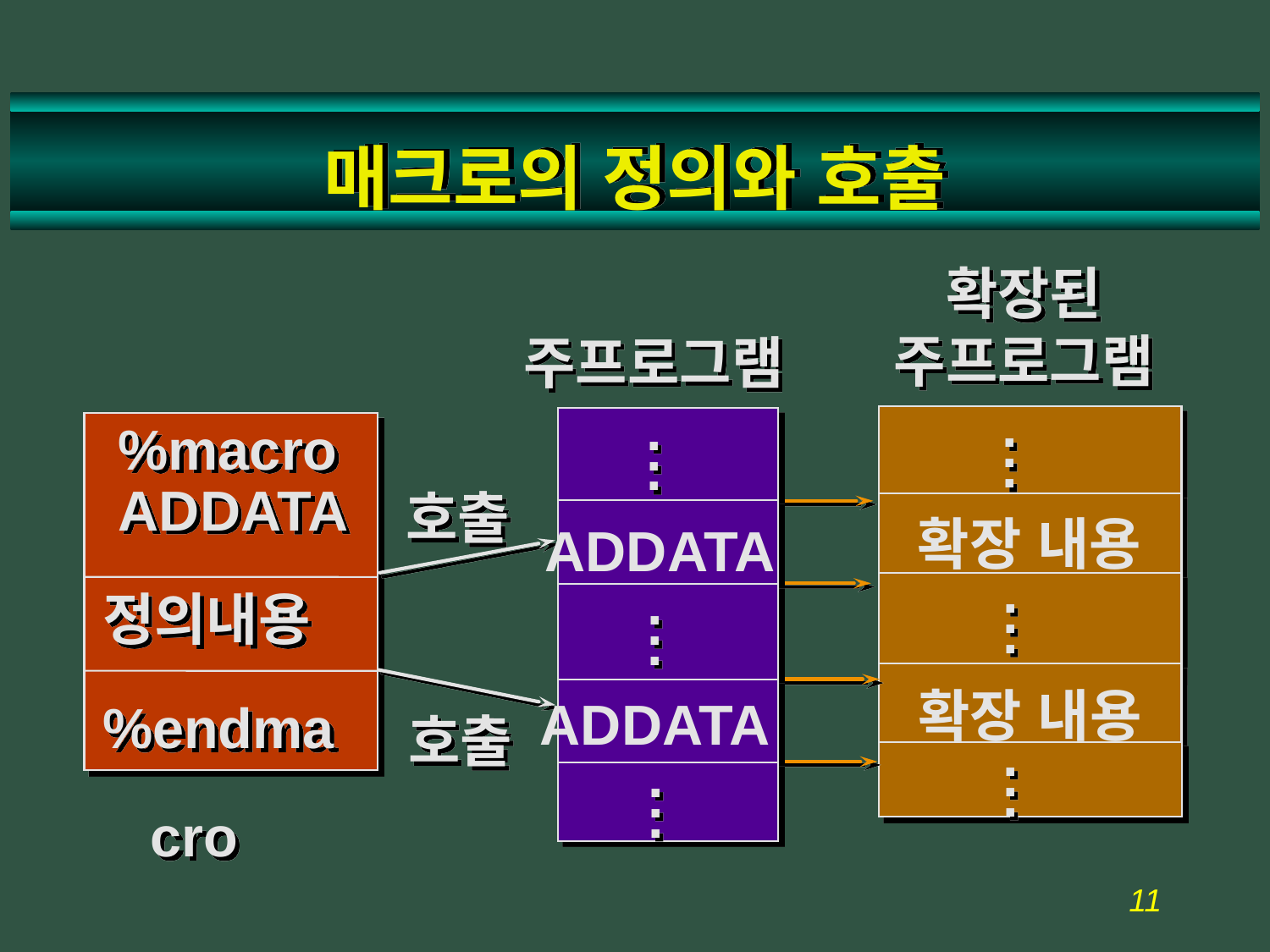

# 매크로의 정의와 호출
확장된
주프로그램
주프로그램

 %macro
 ADDATA
정의내용
%endmacro
.
.
.
.
.
.
호출

확장 내용
ADDATA

.
.
.
.
.
.

확장 내용

ADDATA
호출
.
.
.

.
.
.
11